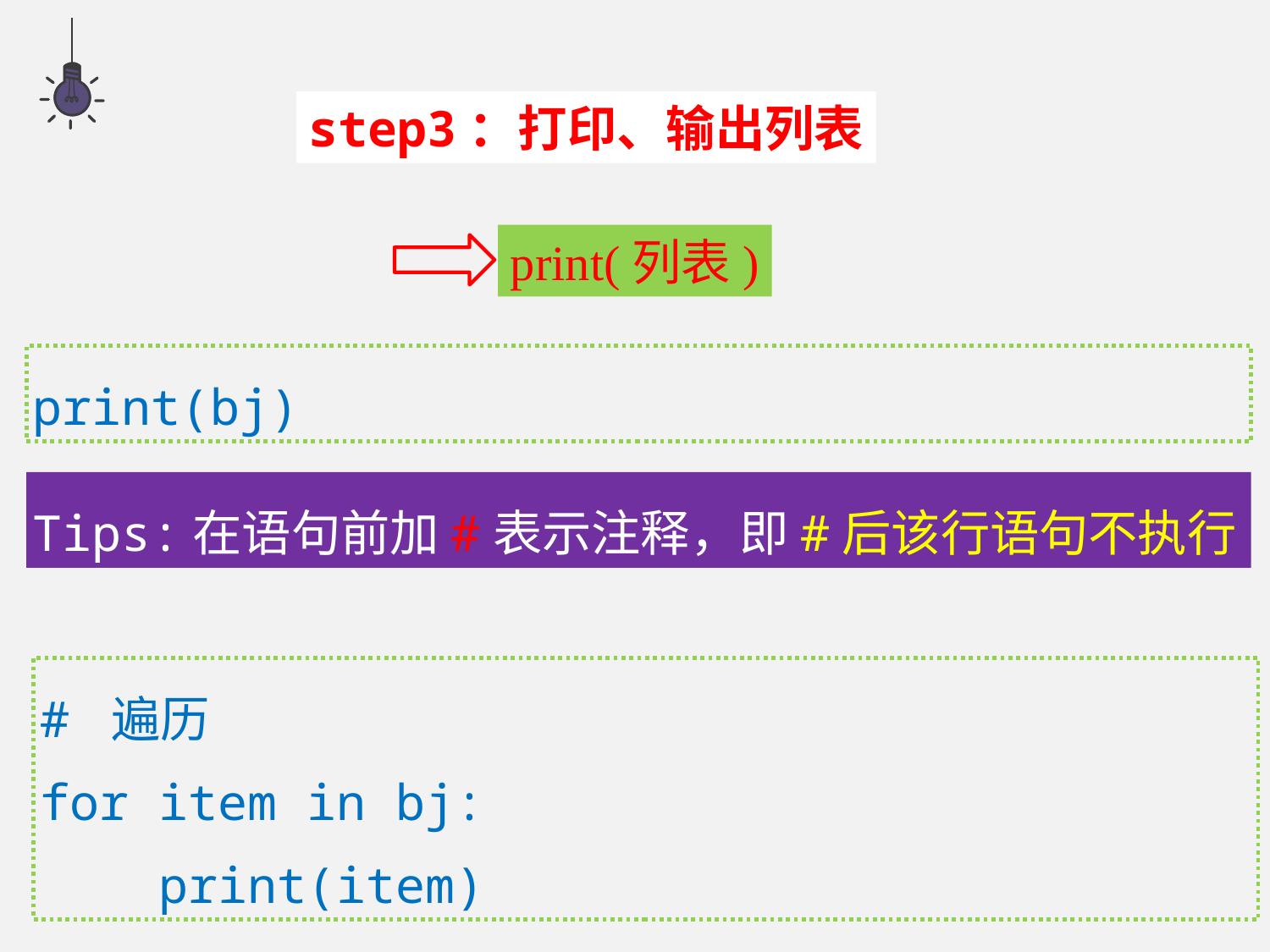

step3：打印、输出列表
print(列表)

print(bj)
Tips:在语句前加#表示注释，即#后该行语句不执行
# 遍历
for item in bj:
    print(item)